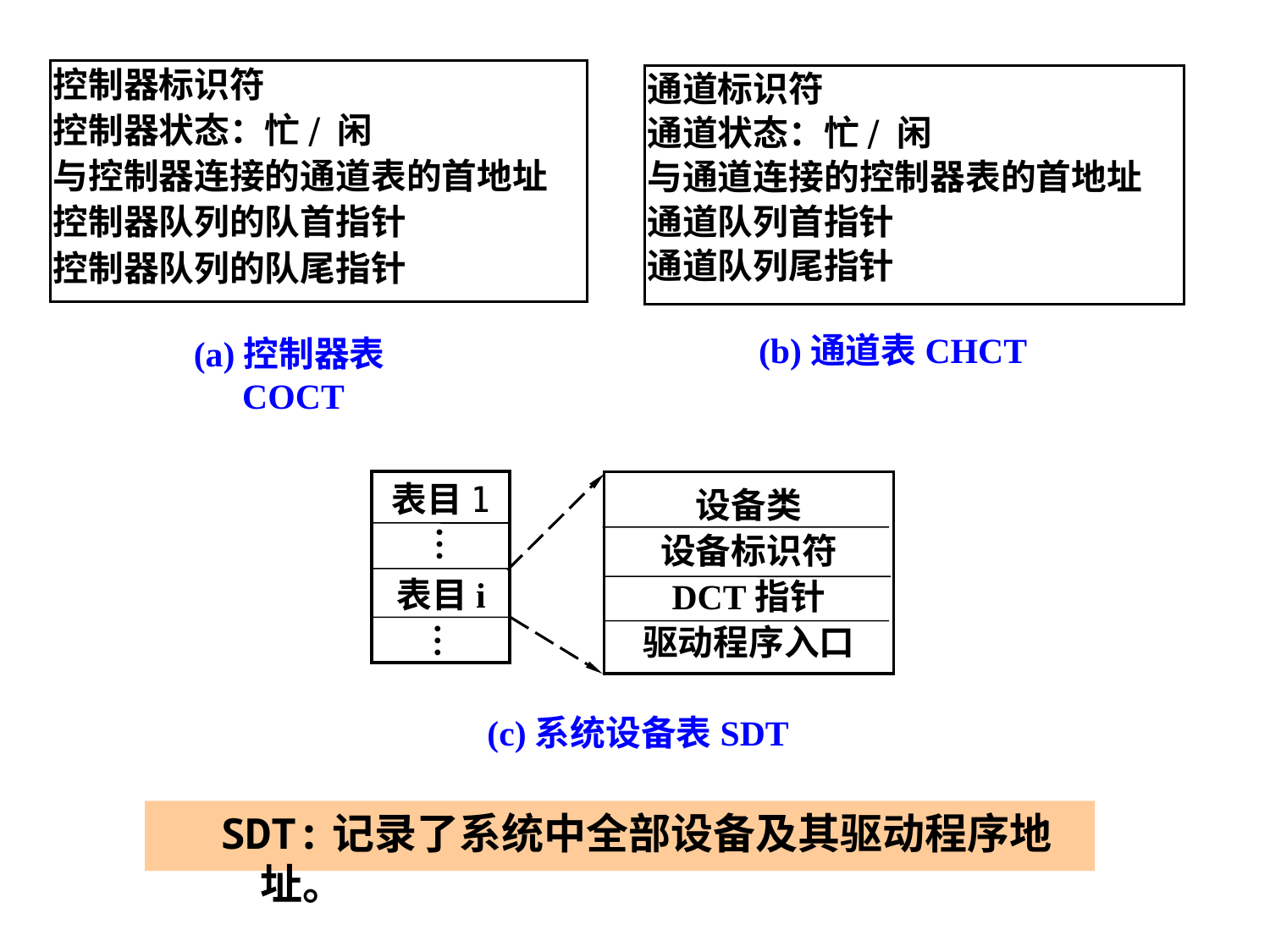

控制器标识符
控制器状态：忙/闲
与控制器连接的通道表的首地址
控制器队列的队首指针
控制器队列的队尾指针
通道标识符
通道状态：忙/闲
与通道连接的控制器表的首地址
通道队列首指针
通道队列尾指针
(b)通道表CHCT
(a)控制器表COCT

设备类
设备标识符
DCT指针
驱动程序入口

表目1
…

表目i

…

(c)系统设备表SDT
SDT:记录了系统中全部设备及其驱动程序地址。
66